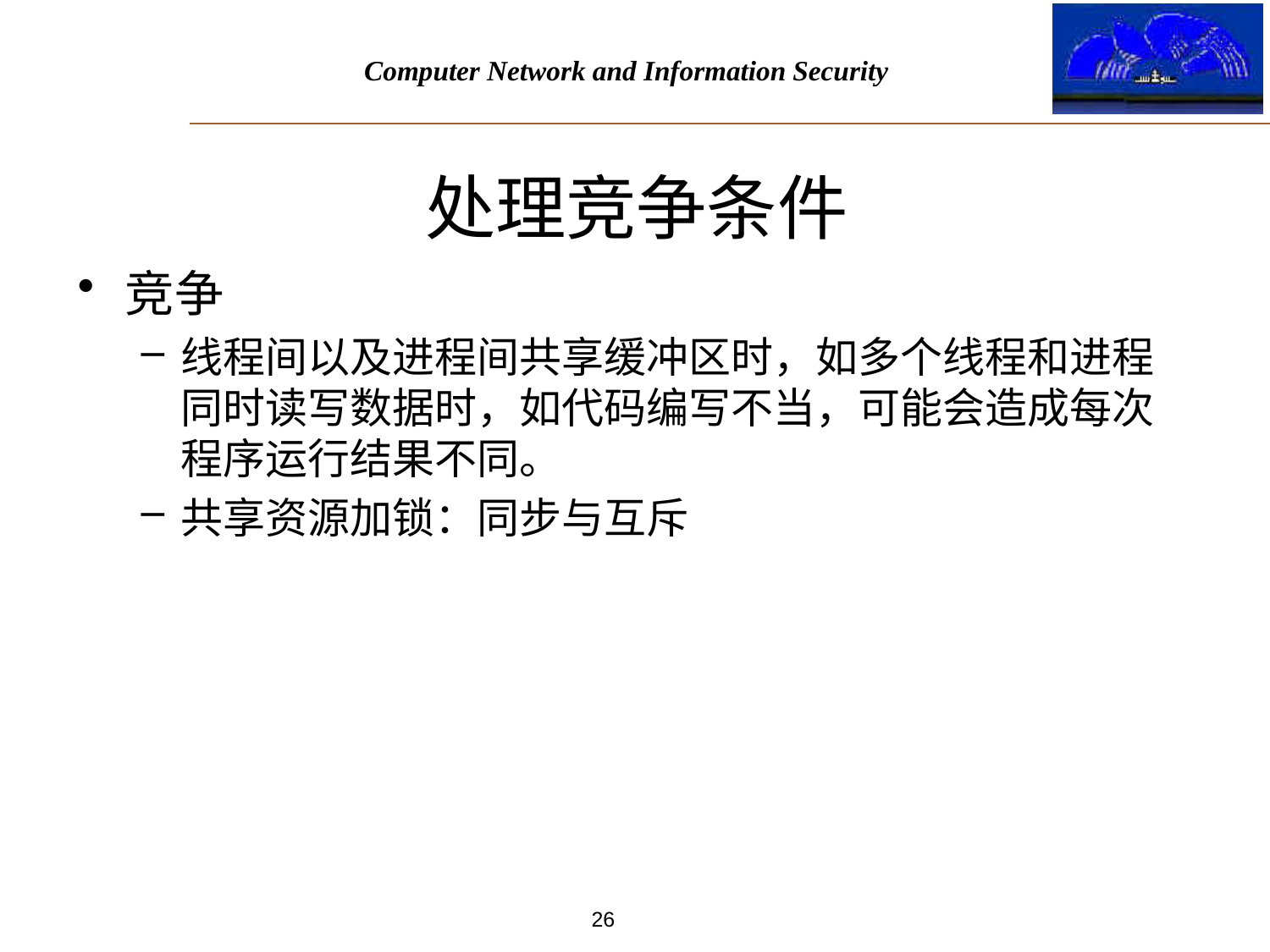

处理竞争条件
竞争
线程间以及进程间共享缓冲区时，如多个线程和进程同时读写数据时，如代码编写不当，可能会造成每次程序运行结果不同。
共享资源加锁：同步与互斥
26